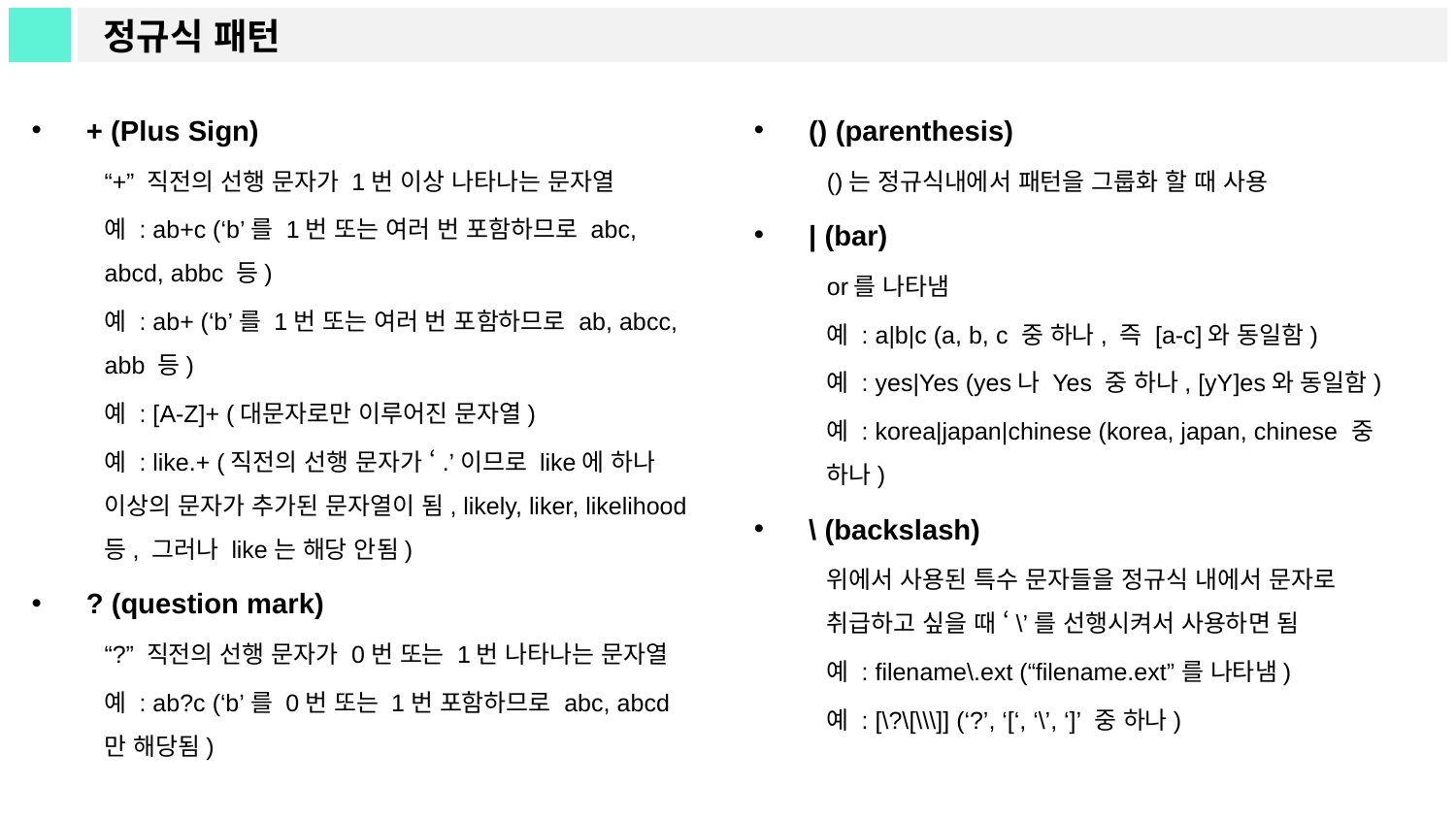

# 정규식 패턴
+ (Plus Sign)
“+” 직전의 선행 문자가 1번 이상 나타나는 문자열
예 : ab+c (‘b’를 1번 또는 여러 번 포함하므로 abc, abcd, abbc 등)
예 : ab+ (‘b’를 1번 또는 여러 번 포함하므로 ab, abcc, abb 등)
예 : [A-Z]+ (대문자로만 이루어진 문자열)
예 : like.+ (직전의 선행 문자가 ‘.’이므로 like에 하나 이상의 문자가 추가된 문자열이 됨, likely, liker, likelihood 등, 그러나 like는 해당 안됨)
? (question mark)
“?” 직전의 선행 문자가 0번 또는 1번 나타나는 문자열
예 : ab?c (‘b’를 0번 또는 1번 포함하므로 abc, abcd 만 해당됨)

() (parenthesis)
()는 정규식내에서 패턴을 그룹화 할 때 사용
| (bar)
or를 나타냄
예 : a|b|c (a, b, c 중 하나, 즉 [a-c]와 동일함)
예 : yes|Yes (yes나 Yes 중 하나, [yY]es와 동일함)
예 : korea|japan|chinese (korea, japan, chinese 중 하나)
\ (backslash)
위에서 사용된 특수 문자들을 정규식 내에서 문자로 취급하고 싶을 때 ‘\’를 선행시켜서 사용하면 됨
예 : filename\.ext (“filename.ext”를 나타냄)
예 : [\?\[\\\]] (‘?’, ‘[‘, ‘\’, ‘]’ 중 하나)